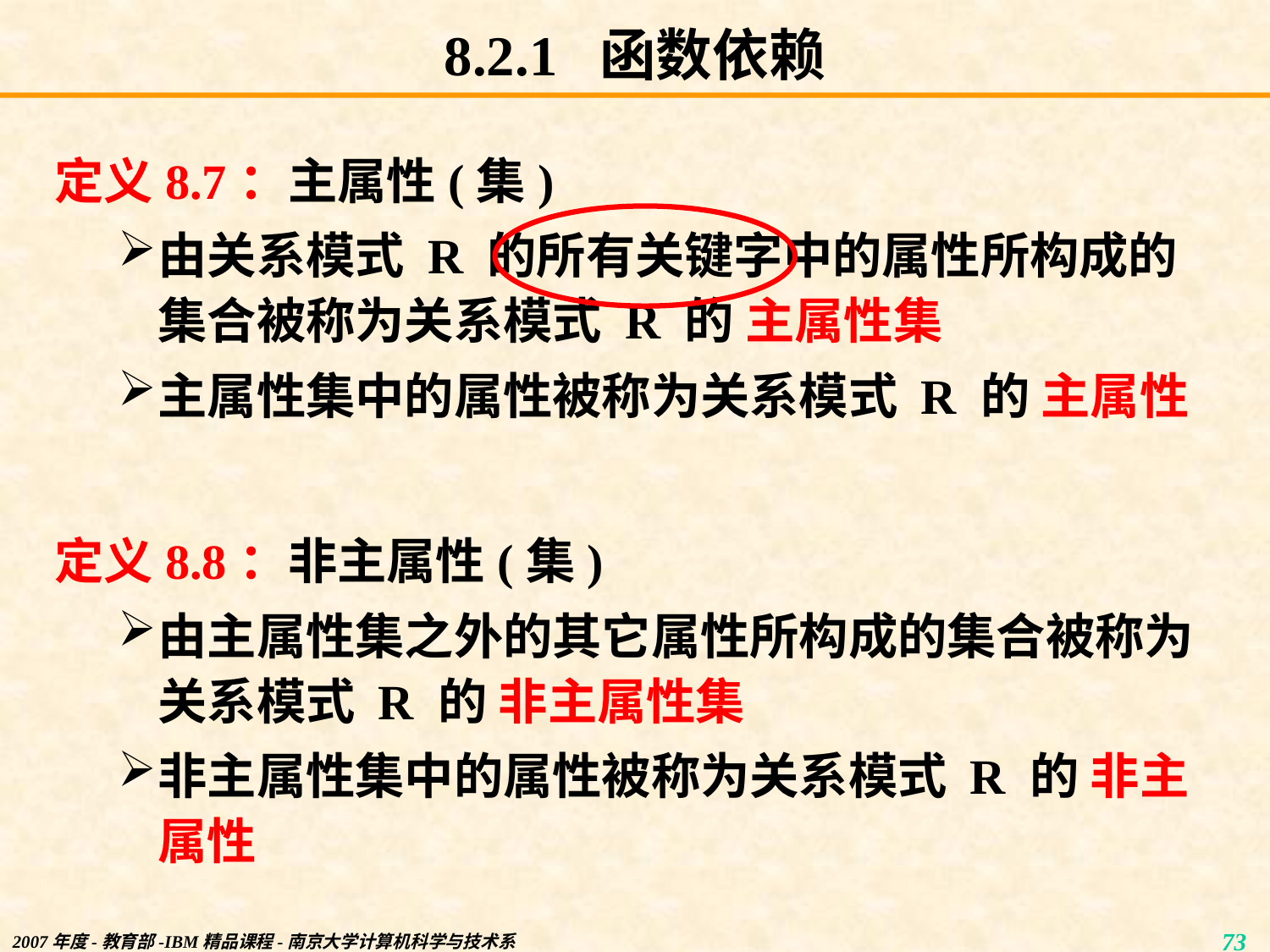

# 8.2.1  函数依赖
定义8.7：主属性(集)
由关系模式 R 的所有关键字中的属性所构成的集合被称为关系模式 R 的 主属性集
主属性集中的属性被称为关系模式 R 的 主属性

定义8.8：非主属性(集)
由主属性集之外的其它属性所构成的集合被称为关系模式 R 的 非主属性集
非主属性集中的属性被称为关系模式 R 的 非主属性

73
2007年度-教育部-IBM精品课程-南京大学计算机科学与技术系